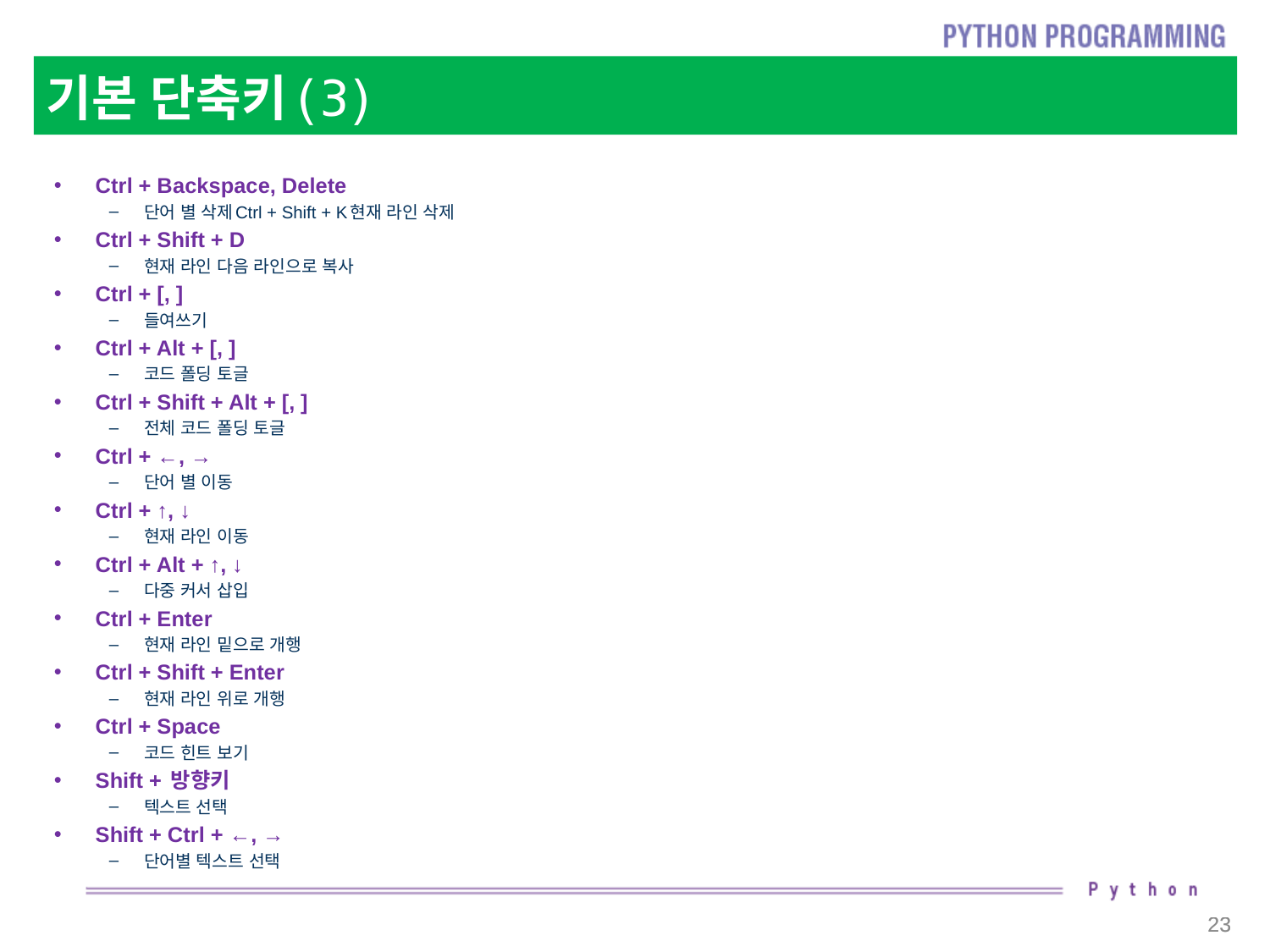

# 기본 단축키(3)
Ctrl + Backspace, Delete
단어 별 삭제Ctrl + Shift + K현재 라인 삭제
Ctrl + Shift + D
현재 라인 다음 라인으로 복사
Ctrl + [, ]
들여쓰기
Ctrl + Alt + [, ]
코드 폴딩 토글
Ctrl + Shift + Alt + [, ]
전체 코드 폴딩 토글
Ctrl + ←, →
단어 별 이동
Ctrl + ↑, ↓
현재 라인 이동
Ctrl + Alt + ↑, ↓
다중 커서 삽입
Ctrl + Enter
현재 라인 밑으로 개행
Ctrl + Shift + Enter
현재 라인 위로 개행
Ctrl + Space
코드 힌트 보기
Shift + 방향키
텍스트 선택
Shift + Ctrl + ←, →
단어별 텍스트 선택

23